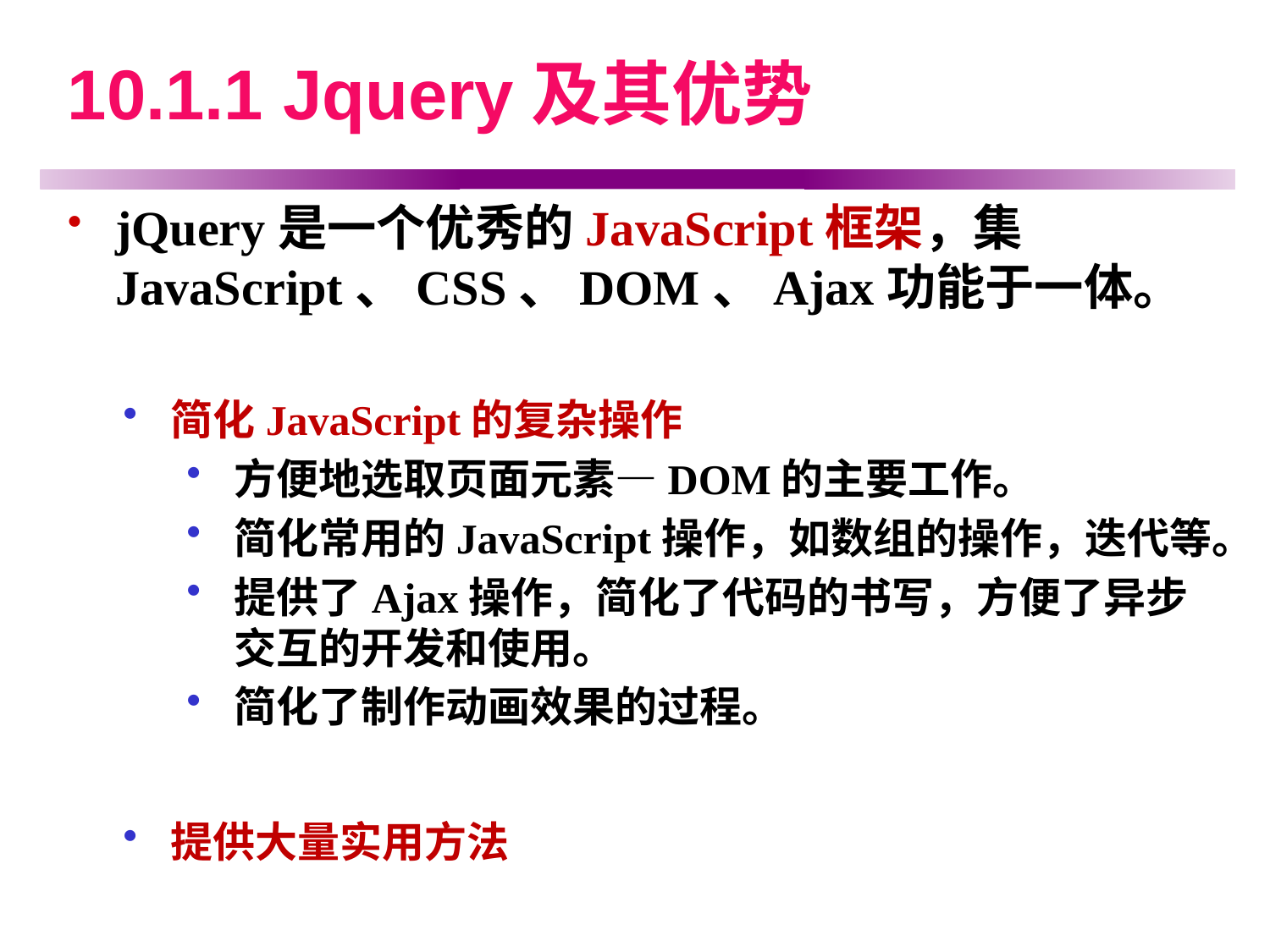

# 10.1.1 Jquery及其优势
jQuery是一个优秀的JavaScript框架，集JavaScript、CSS、DOM、Ajax功能于一体。

简化JavaScript的复杂操作
方便地选取页面元素—DOM的主要工作。
简化常用的JavaScript操作，如数组的操作，迭代等。
提供了Ajax操作，简化了代码的书写，方便了异步交互的开发和使用。
简化了制作动画效果的过程。

提供大量实用方法